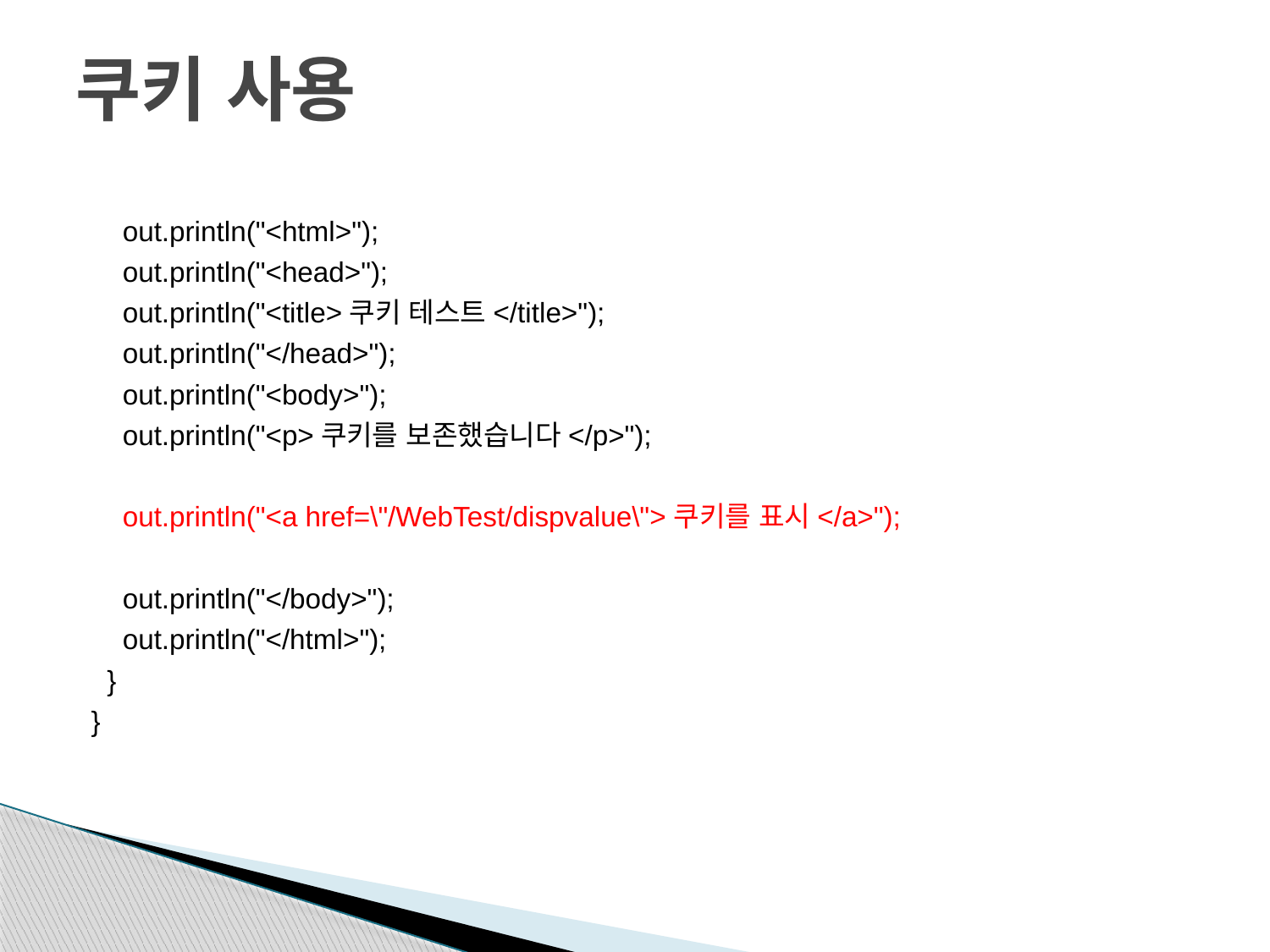

# 쿠키 사용

    out.println("<html>");
    out.println("<head>");
    out.println("<title>쿠키 테스트</title>");
    out.println("</head>");
    out.println("<body>");
    out.println("<p>쿠키를 보존했습니다</p>");

    out.println("<a href=\"/WebTest/dispvalue\">쿠키를 표시</a>");

    out.println("</body>");
    out.println("</html>");
  }
}